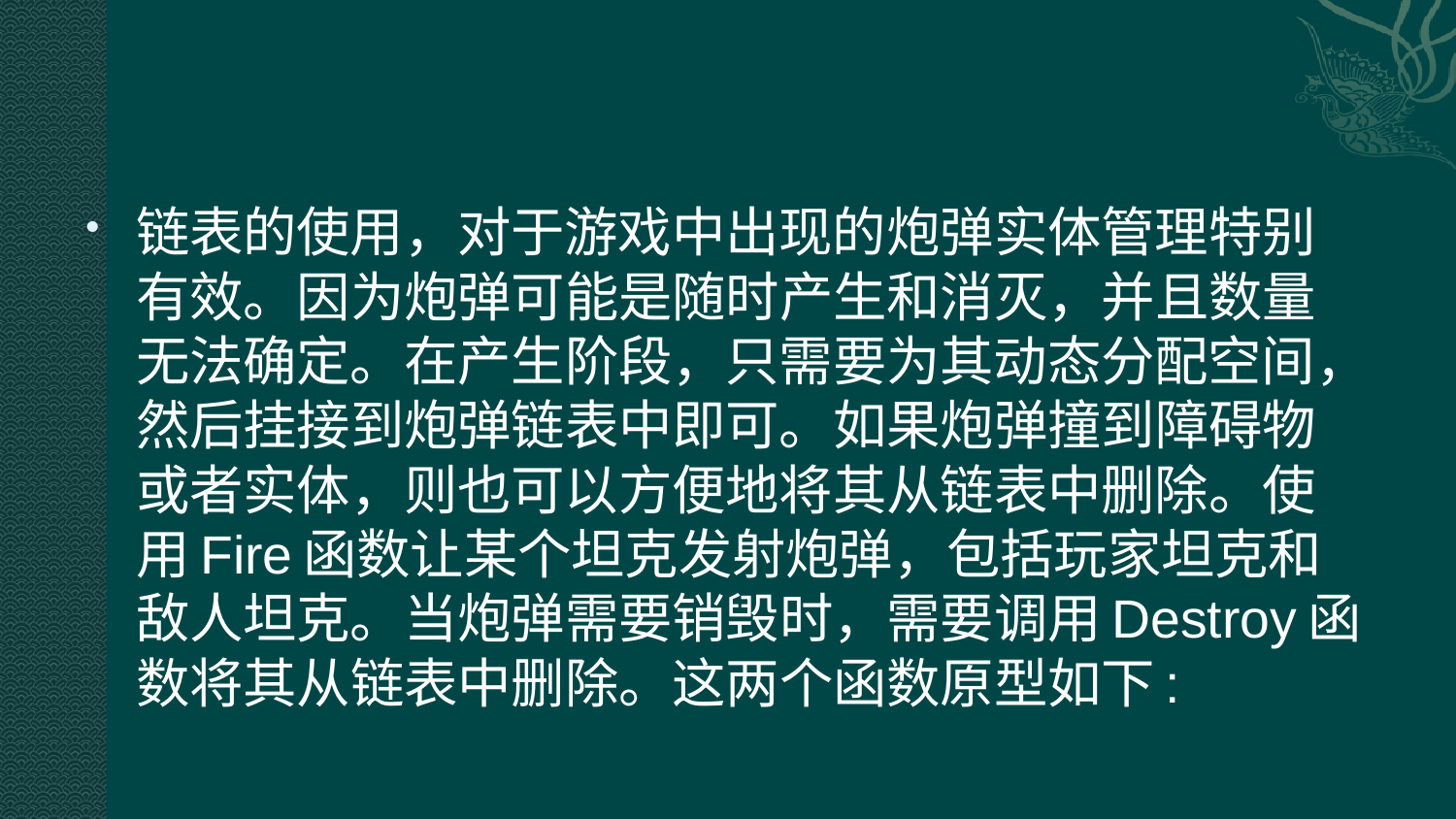

#
链表的使用，对于游戏中出现的炮弹实体管理特别有效。因为炮弹可能是随时产生和消灭，并且数量无法确定。在产生阶段，只需要为其动态分配空间，然后挂接到炮弹链表中即可。如果炮弹撞到障碍物或者实体，则也可以方便地将其从链表中删除。使用Fire函数让某个坦克发射炮弹，包括玩家坦克和敌人坦克。当炮弹需要销毁时，需要调用Destroy函数将其从链表中删除。这两个函数原型如下: